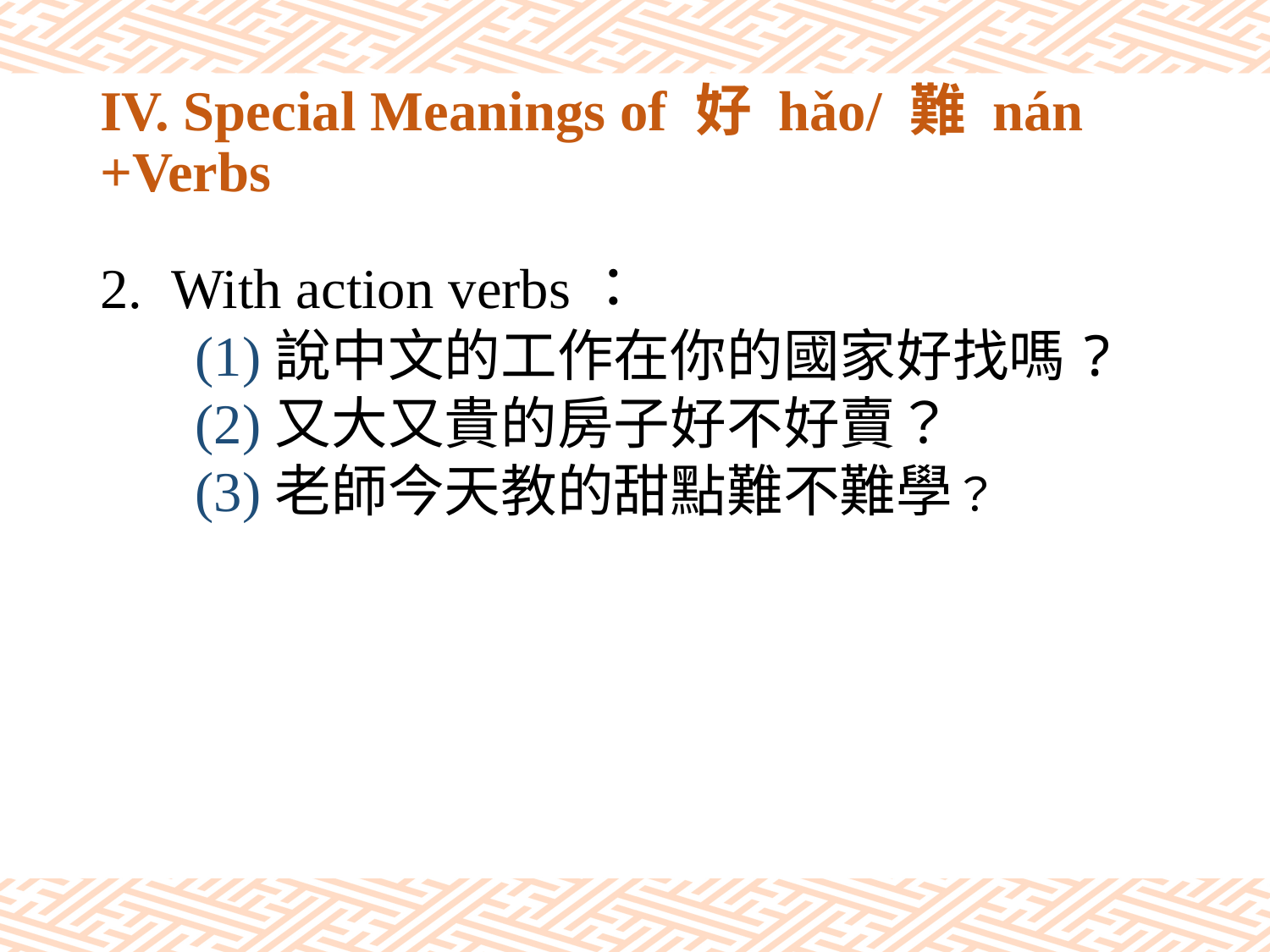

# IV. Special Meanings of 好 hǎo/ 難 nán +Verbs
With action verbs：
(1)說中文的工作在你的國家好找嗎?
(2)又大又貴的房子好不好賣？
(3)老師今天教的甜點難不難學？